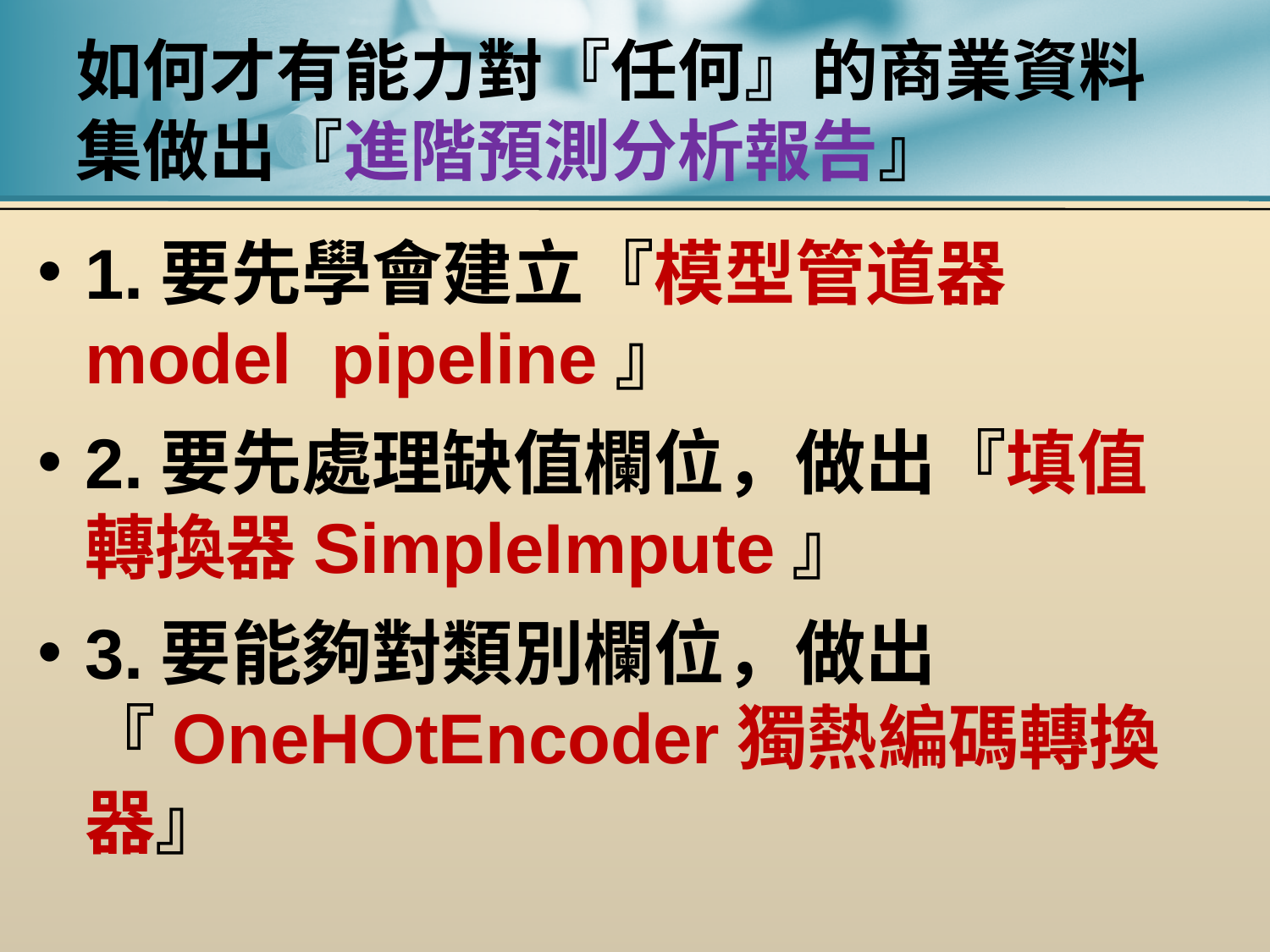

# 如何才有能力對『任何』的商業資料集做出『進階預測分析報告』
1.要先學會建立『模型管道器model  pipeline』
2.要先處理缺值欄位，做出『填值轉換器SimpleImpute』
3.要能夠對類別欄位，做出『OneHOtEncoder獨熱編碼轉換器』